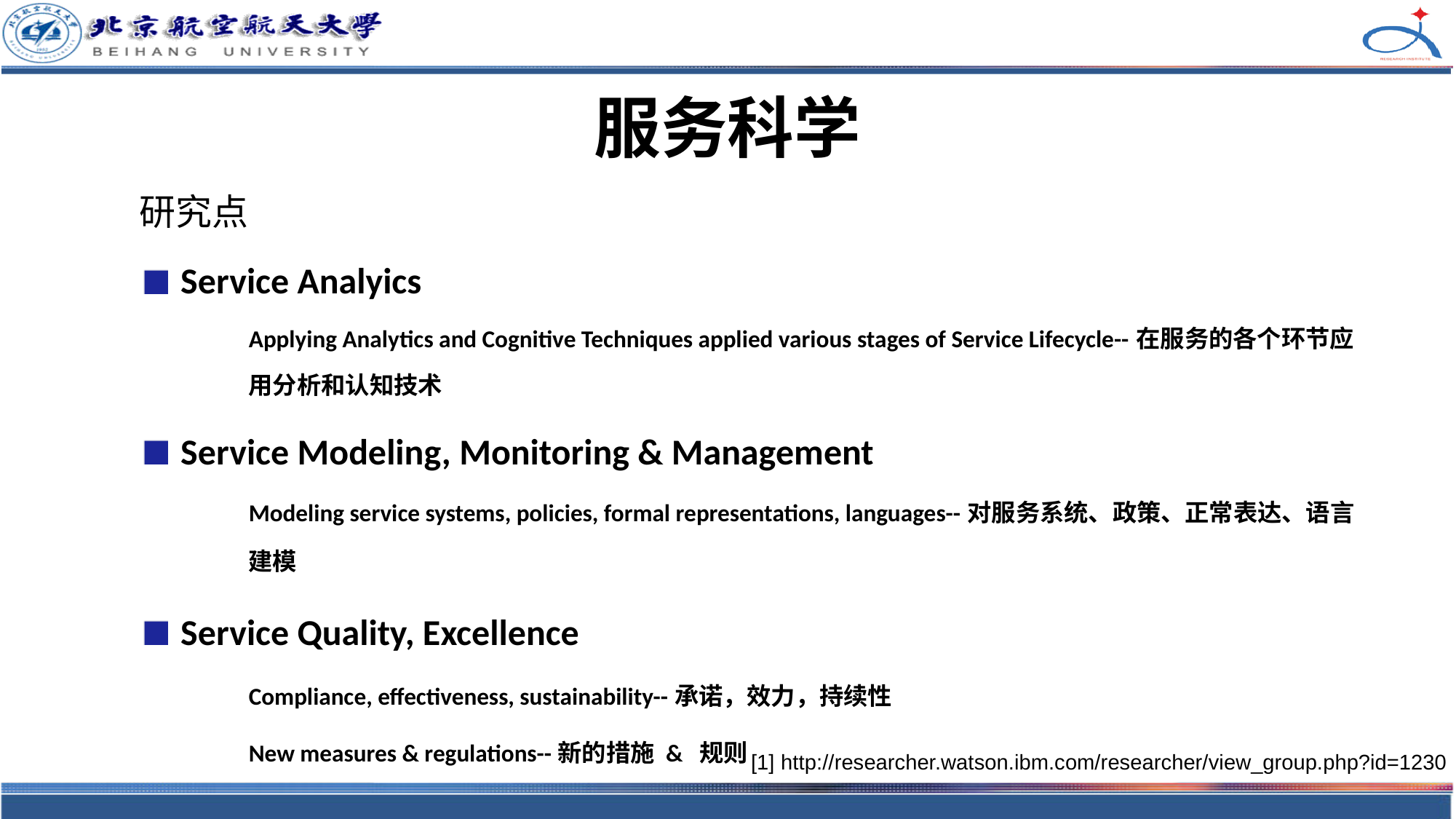

# 服务科学
研究点
Service Analyics
Applying Analytics and Cognitive Techniques applied various stages of Service Lifecycle--在服务的各个环节应用分析和认知技术
Service Modeling, Monitoring & Management
Modeling service systems, policies, formal representations, languages--对服务系统、政策、正常表达、语言建模
Service Quality, Excellence
Compliance, effectiveness, sustainability--承诺，效力，持续性
New measures & regulations--新的措施 &  规则

[1] http://researcher.watson.ibm.com/researcher/view_group.php?id=1230